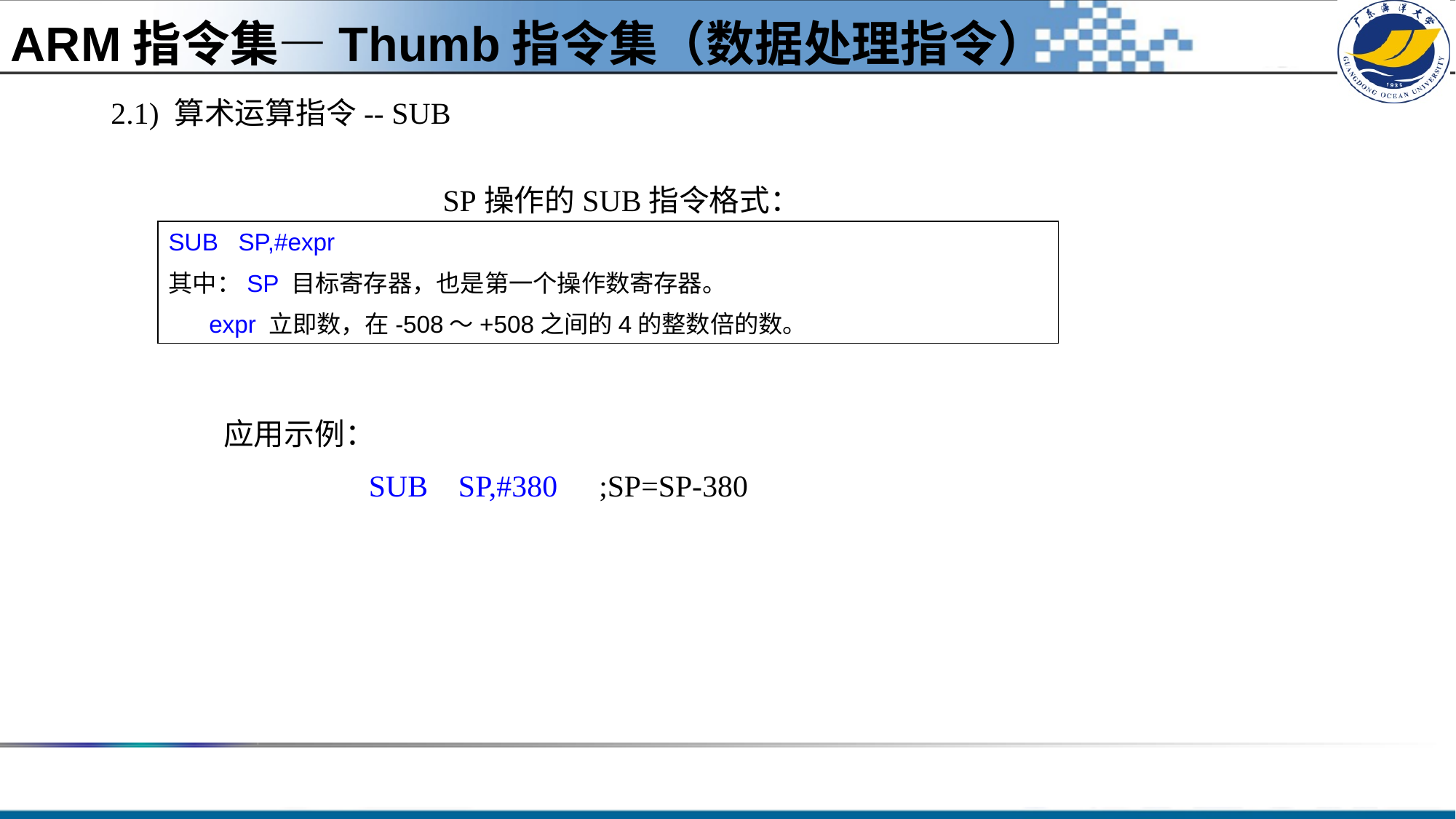

ARM指令集—Thumb指令集（数据处理指令）
2.1) 算术运算指令-- SUB
SP操作的SUB指令格式：
SUB   SP,#expr
其中：SP 目标寄存器，也是第一个操作数寄存器。
      expr 立即数，在-508～+508之间的4的整数倍的数。
        应用示例：
                           SUB    SP,#380	;SP=SP-380
141